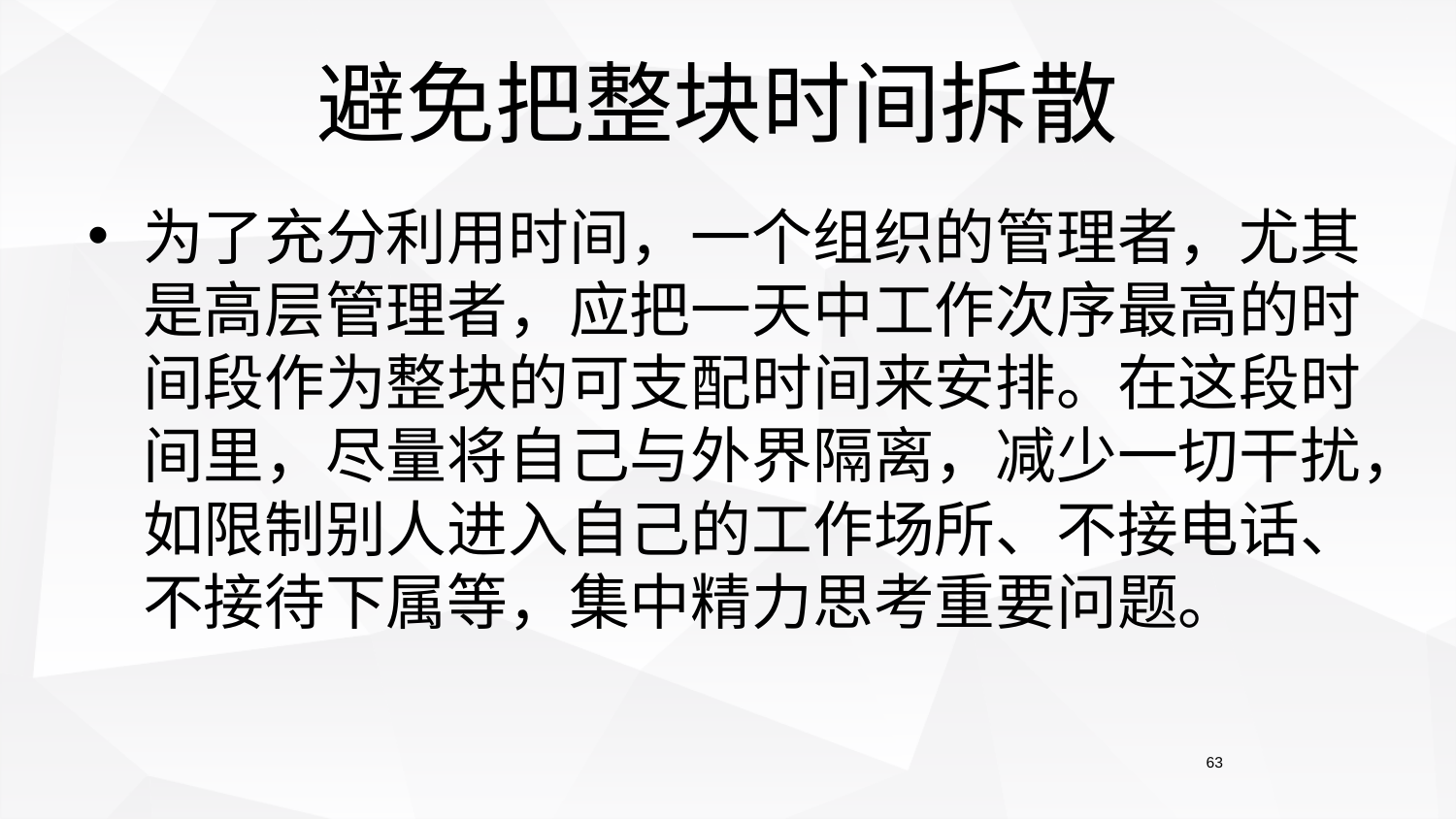

# 避免把整块时间拆散
为了充分利用时间，一个组织的管理者，尤其是高层管理者，应把一天中工作次序最高的时间段作为整块的可支配时间来安排。在这段时间里，尽量将自己与外界隔离，减少一切干扰，如限制别人进入自己的工作场所、不接电话、不接待下属等，集中精力思考重要问题。
63